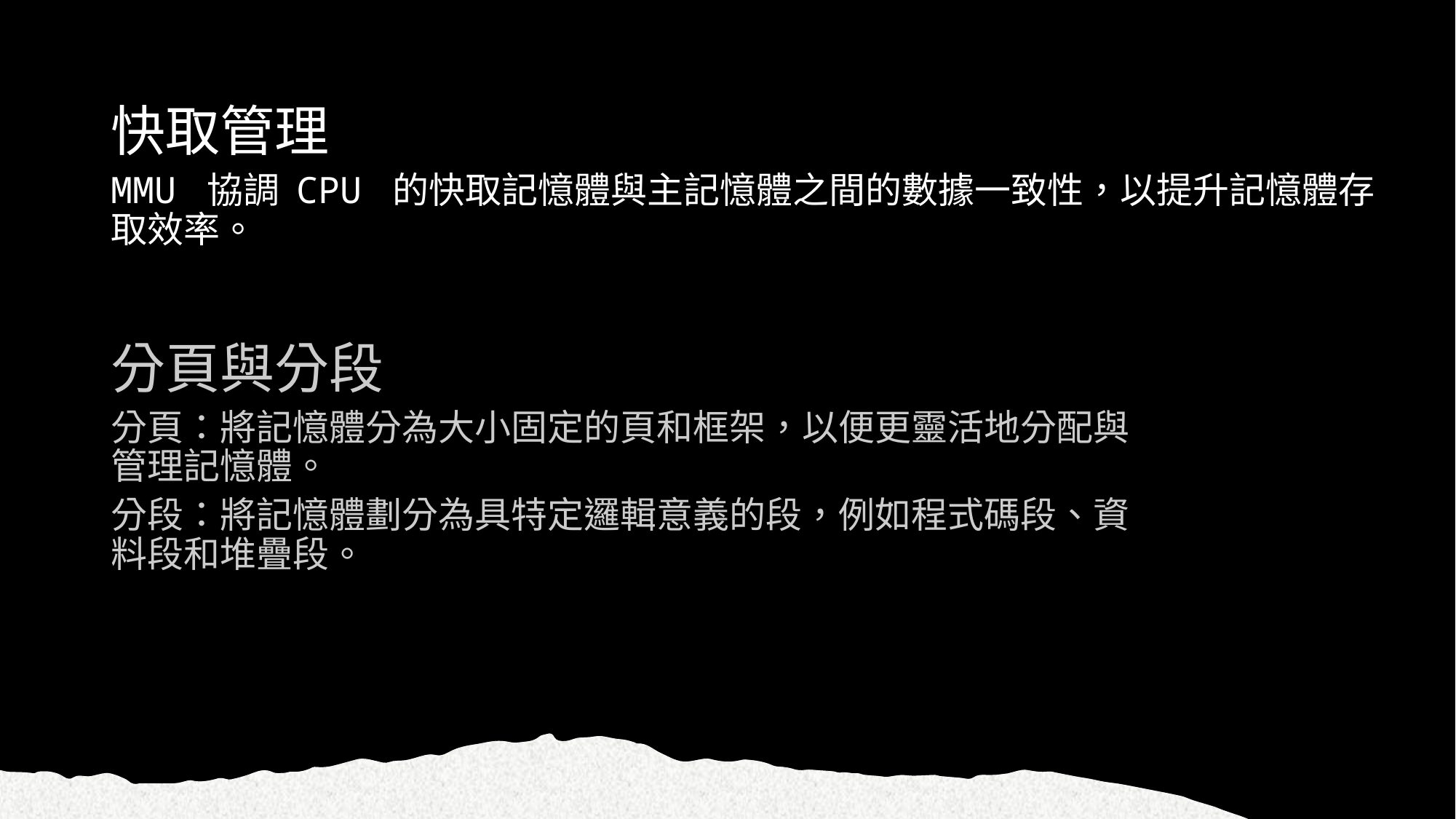

快取管理
MMU 協調 CPU 的快取記憶體與主記憶體之間的數據一致性，以提升記憶體存取效率。
分頁與分段
分頁：將記憶體分為大小固定的頁和框架，以便更靈活地分配與管理記憶體。
分段：將記憶體劃分為具特定邏輯意義的段，例如程式碼段、資料段和堆疊段。